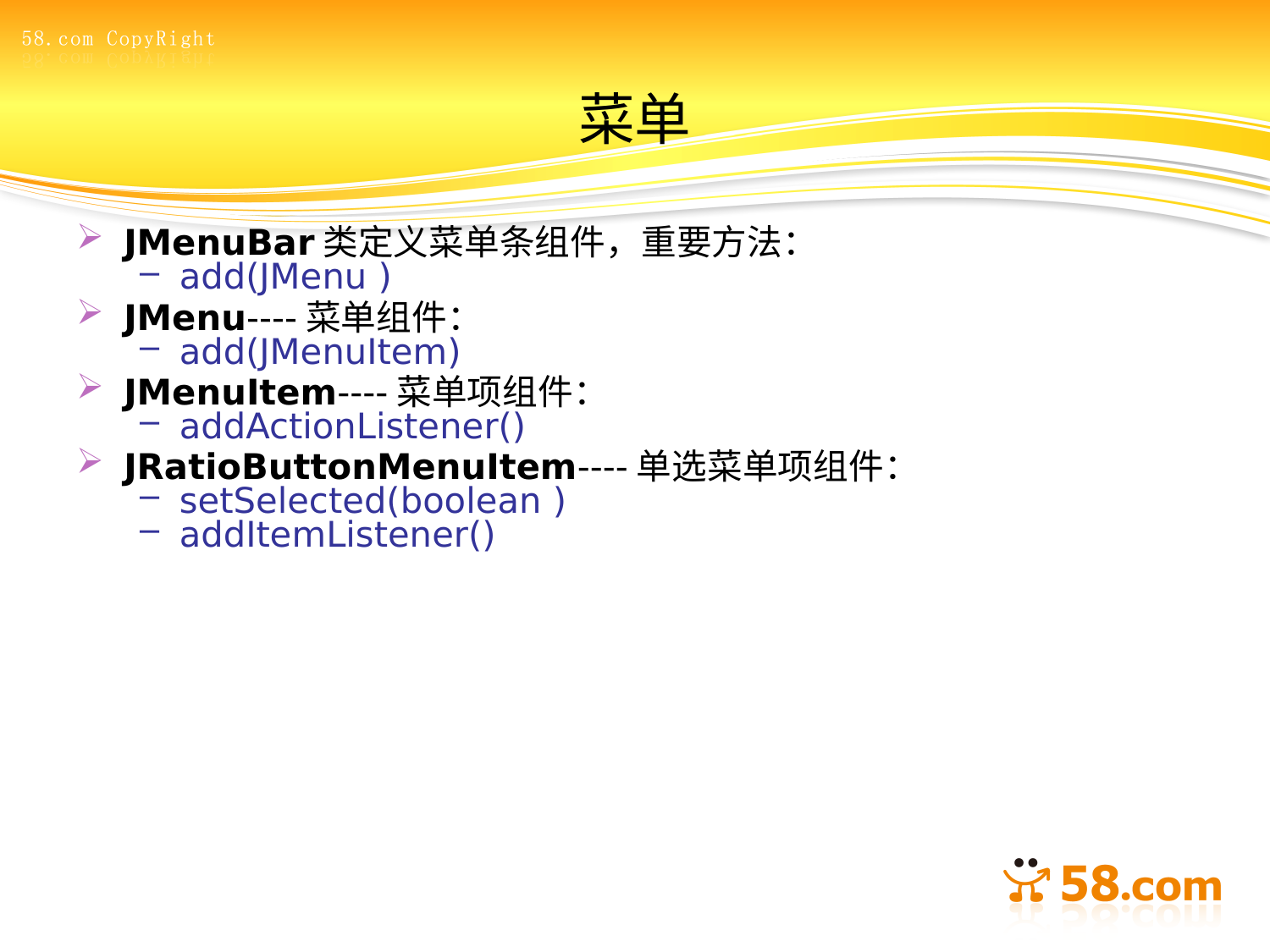

# 菜单
JMenuBar类定义菜单条组件，重要方法：
add(JMenu )
JMenu----菜单组件：
add(JMenuItem)
JMenuItem----菜单项组件：
addActionListener()
JRatioButtonMenuItem----单选菜单项组件：
setSelected(boolean )
addItemListener()